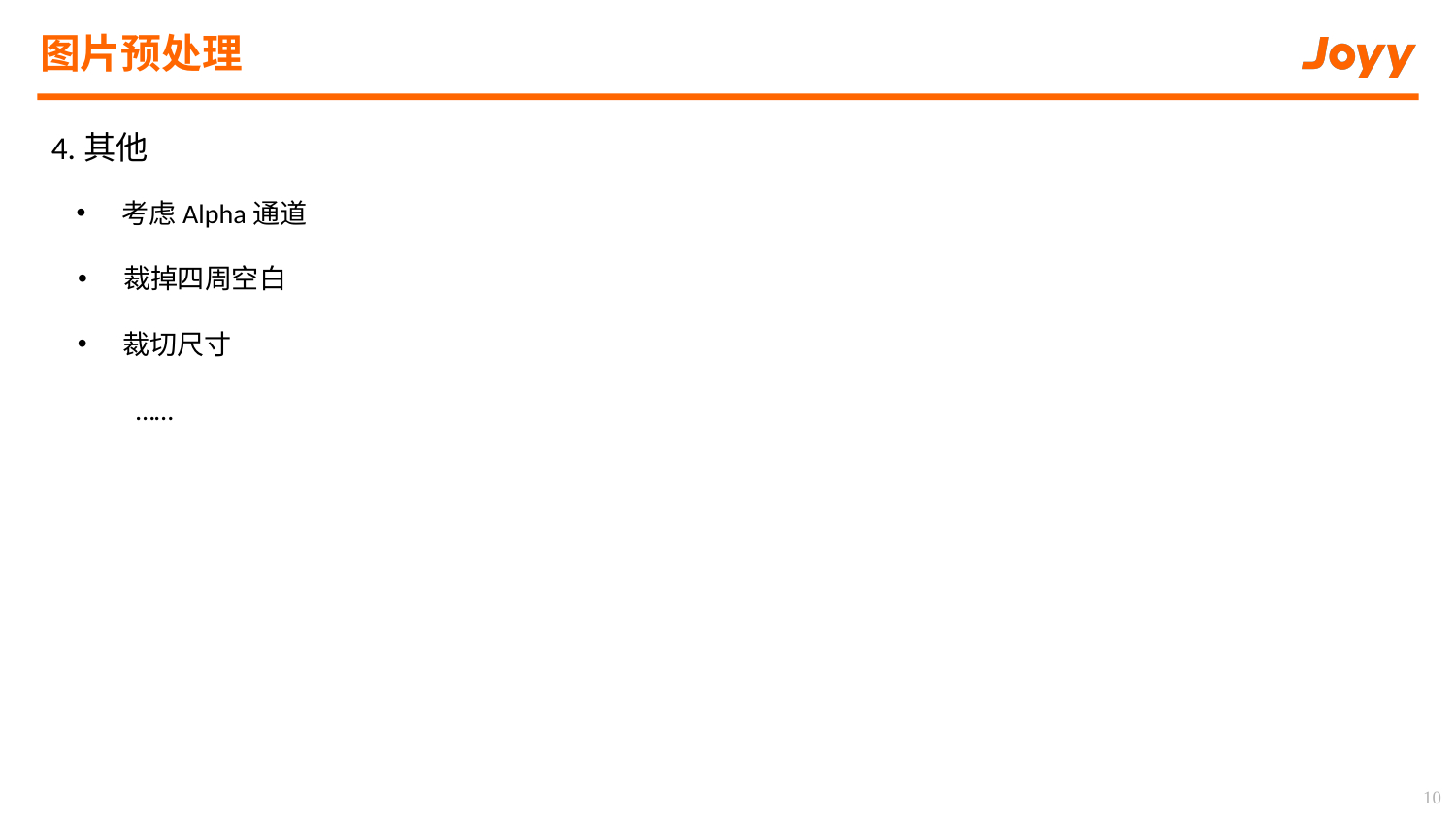

# 图片预处理
4.其他
考虑Alpha通道
裁掉四周空白
裁切尺寸
……
10